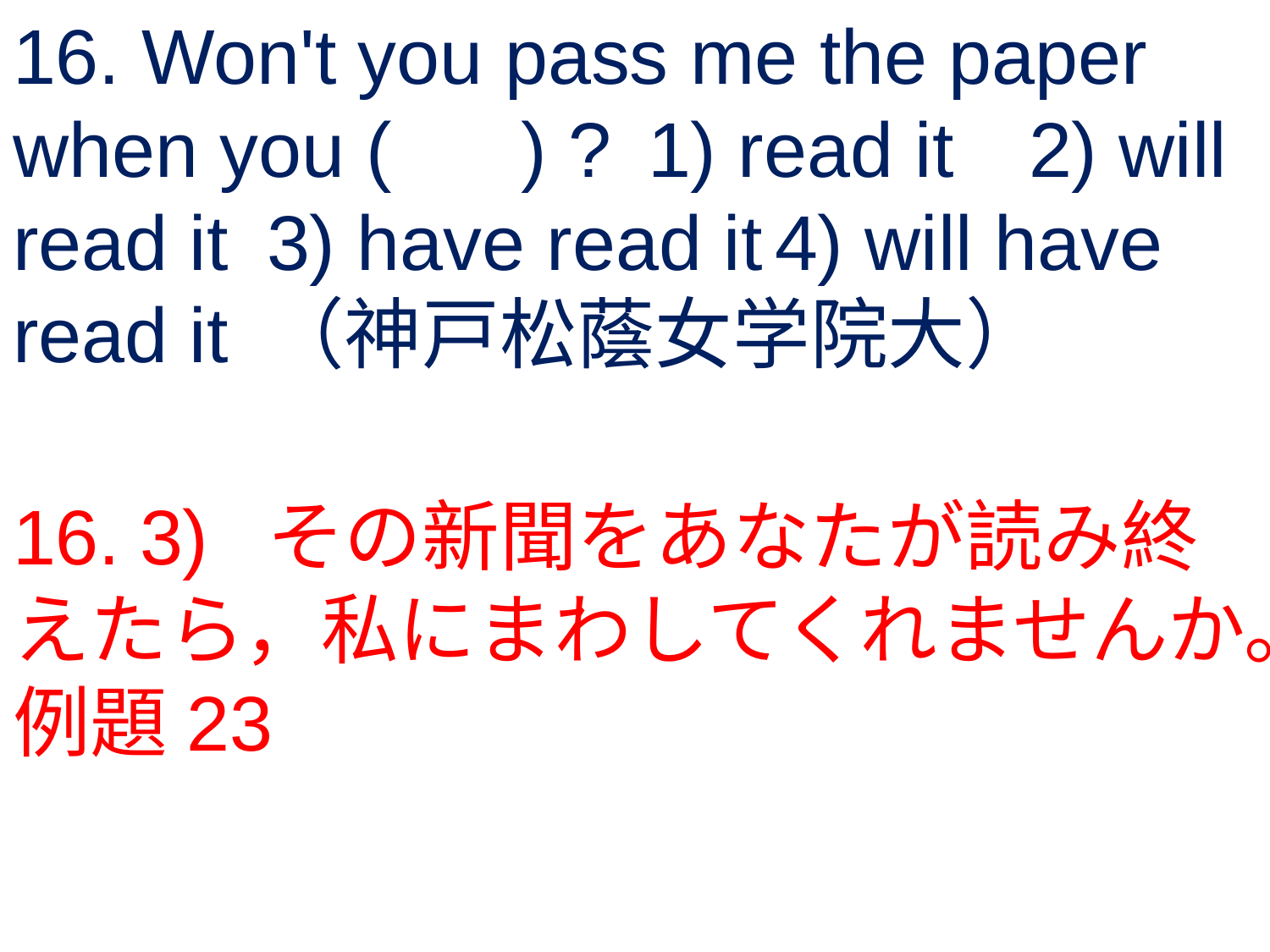

# 16. Won't you pass me the paper when you (      ) ?	1) read it	2) will read it	3) have read it	4) will have read it	（神戸松蔭女学院大）
16.	3) 	その新聞をあなたが読み終えたら，私にまわしてくれませんか。例題23